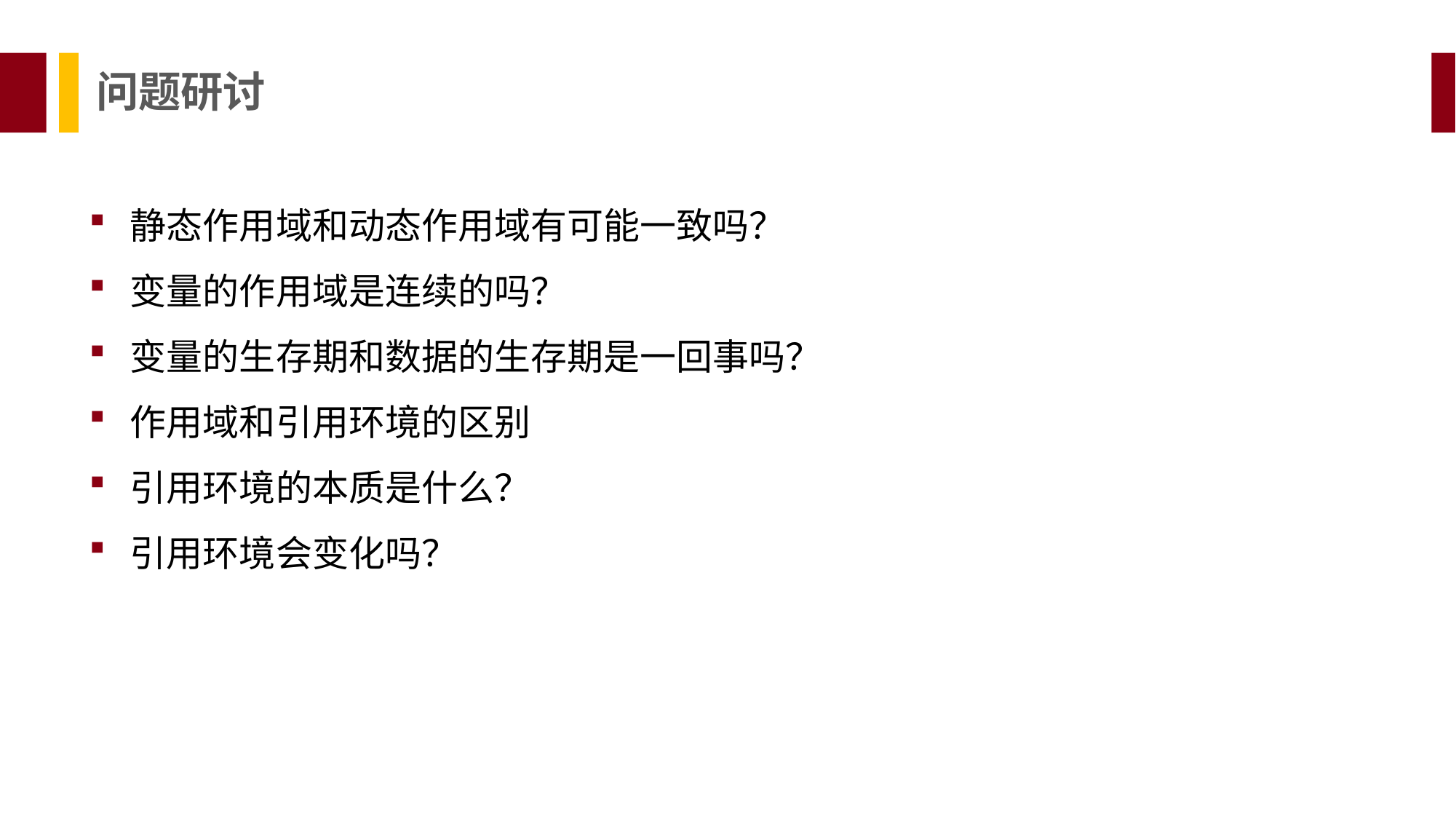

问题研讨
静态作用域和动态作用域有可能一致吗？
变量的作用域是连续的吗？
变量的生存期和数据的生存期是一回事吗？
作用域和引用环境的区别
引用环境的本质是什么？
引用环境会变化吗？